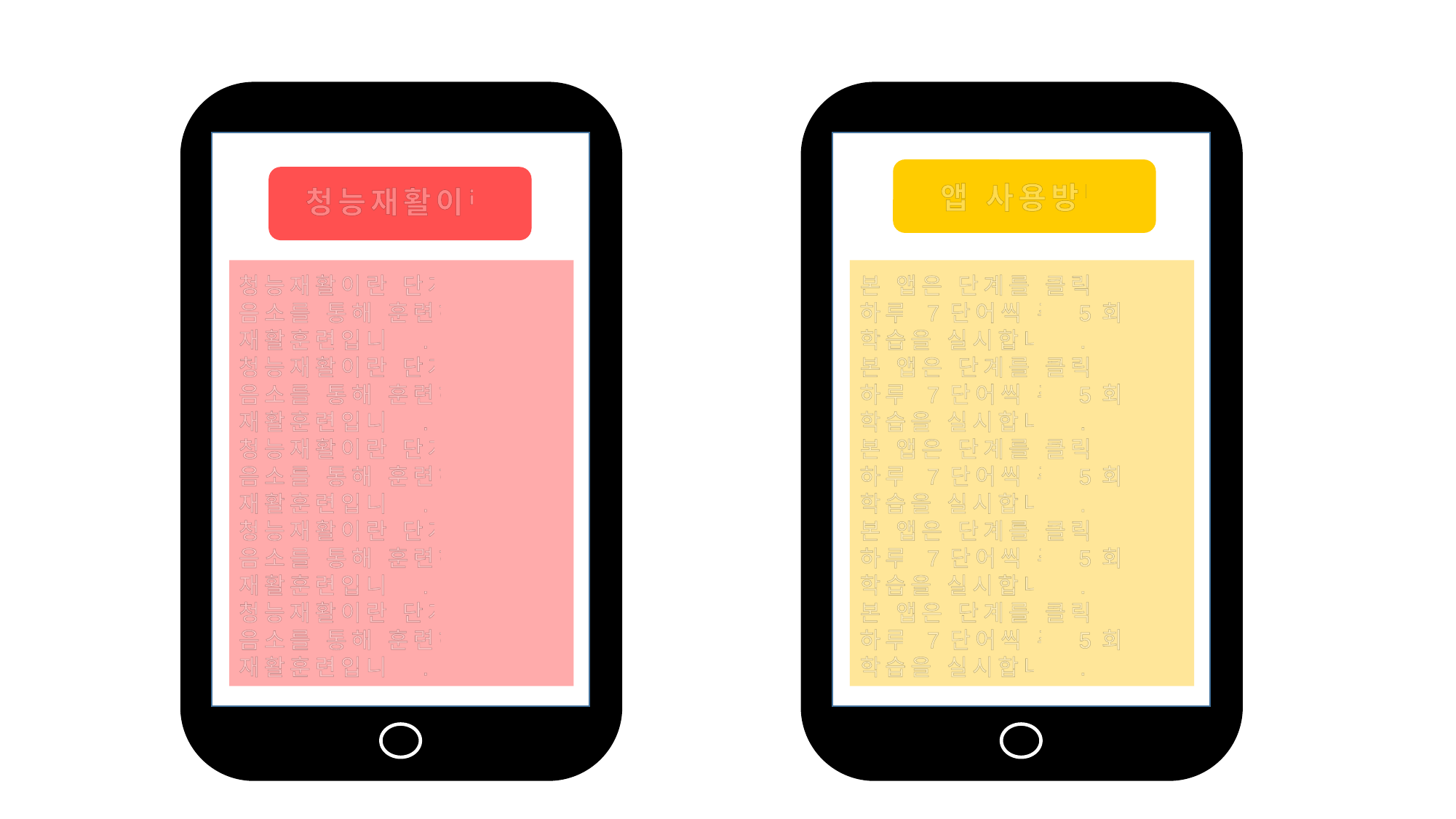

앱 사용방법
청능재활이란

청능재활이란 단계적 음소를 통해 훈련하는 재활훈련입니다.
청능재활이란 단계적 음소를 통해 훈련하는 재활훈련입니다.
청능재활이란 단계적 음소를 통해 훈련하는 재활훈련입니다.
청능재활이란 단계적 음소를 통해 훈련하는 재활훈련입니다.
청능재활이란 단계적 음소를 통해 훈련하는 재활훈련입니다.

본 앱은 단계를 클릭하여 하루 7단어씩 주 5회 학습을 실시합니다.
본 앱은 단계를 클릭하여 하루 7단어씩 주 5회 학습을 실시합니다.
본 앱은 단계를 클릭하여 하루 7단어씩 주 5회 학습을 실시합니다.
본 앱은 단계를 클릭하여 하루 7단어씩 주 5회 학습을 실시합니다.
본 앱은 단계를 클릭하여 하루 7단어씩 주 5회 학습을 실시합니다.